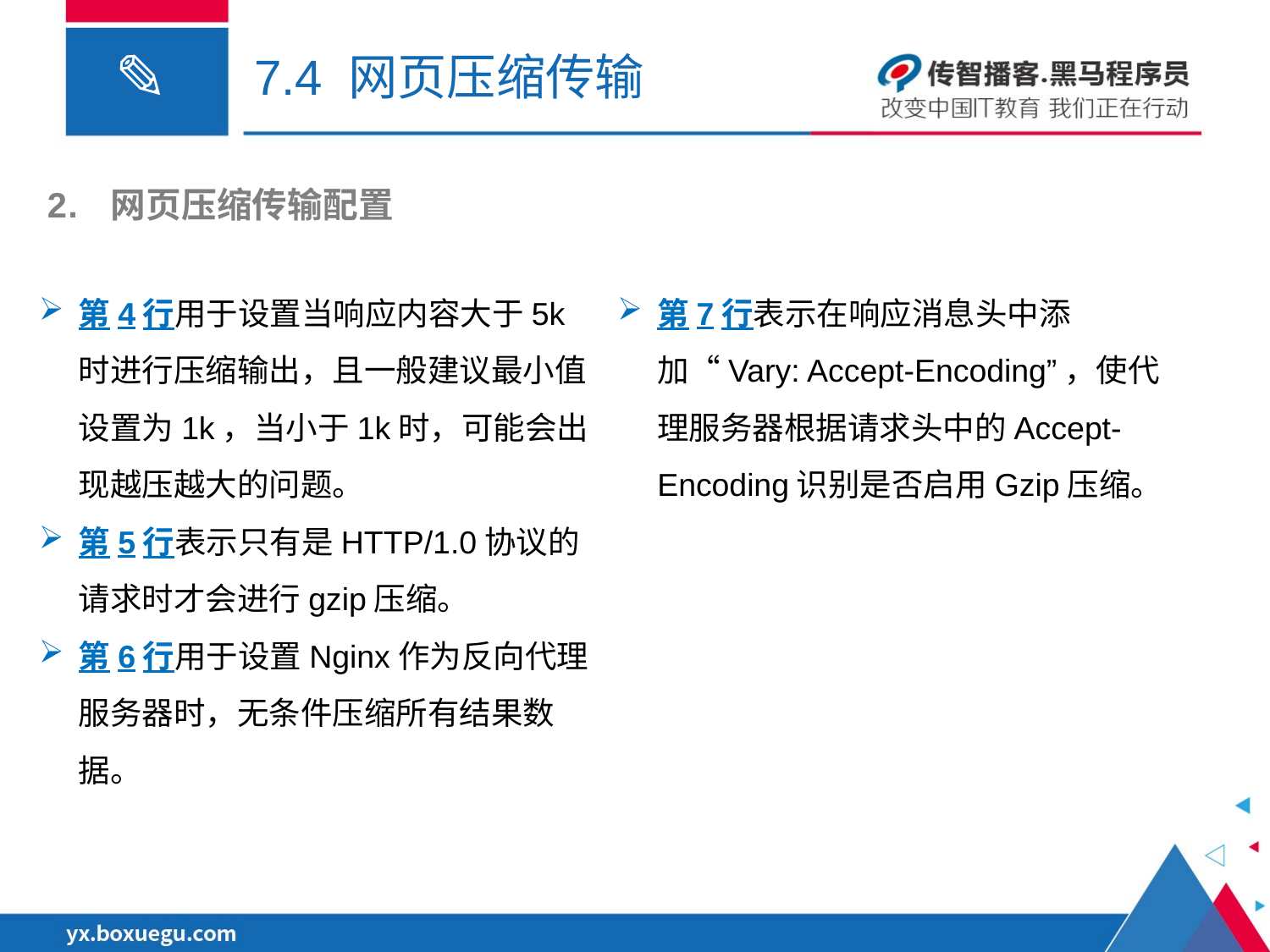

# 7.4 网页压缩传输
网页压缩传输配置
第4行用于设置当响应内容大于5k时进行压缩输出，且一般建议最小值设置为1k，当小于1k时，可能会出现越压越大的问题。
第5行表示只有是HTTP/1.0协议的请求时才会进行gzip压缩。
第6行用于设置Nginx作为反向代理服务器时，无条件压缩所有结果数据。
第7行表示在响应消息头中添加“Vary: Accept-Encoding”，使代理服务器根据请求头中的Accept-Encoding识别是否启用Gzip压缩。